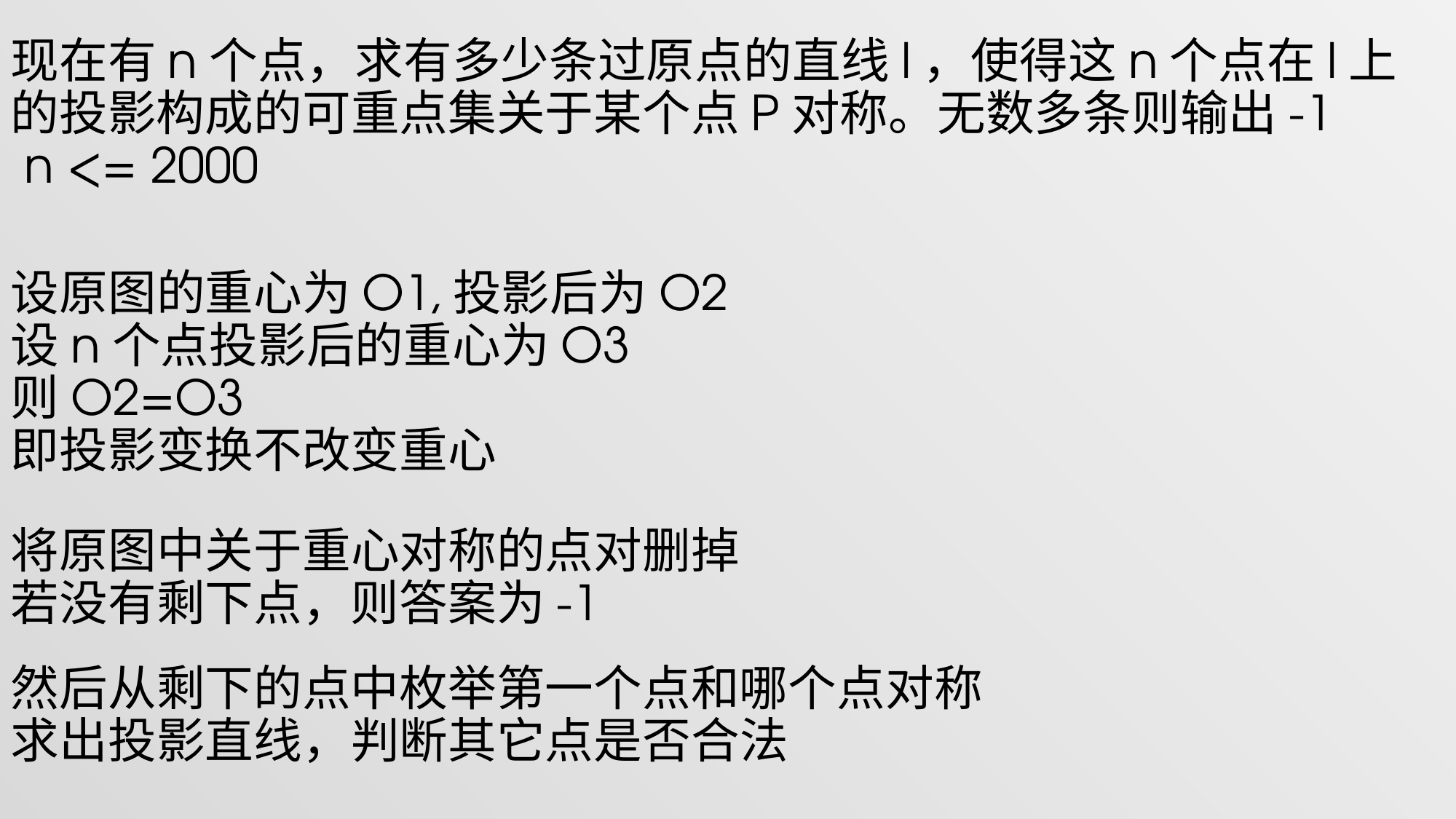

现在有n个点，求有多少条过原点的直线l，使得这n个点在l上的投影构成的可重点集关于某个点P对称。无数多条则输出-1
 n <= 2000
设原图的重心为O1,投影后为O2
设n个点投影后的重心为O3
则O2=O3
即投影变换不改变重心
将原图中关于重心对称的点对删掉
若没有剩下点，则答案为-1
然后从剩下的点中枚举第一个点和哪个点对称
求出投影直线，判断其它点是否合法